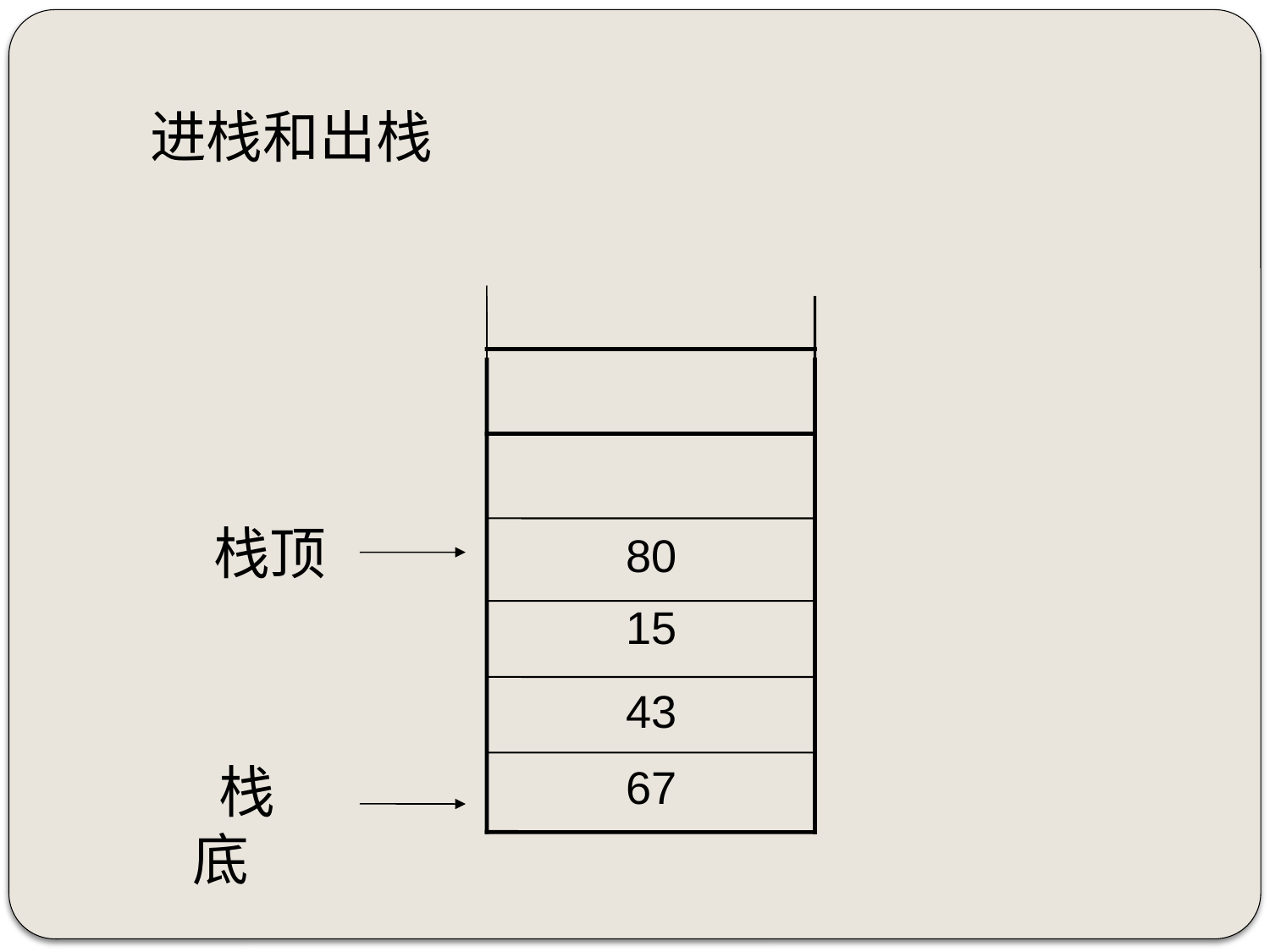

进栈和出栈

栈顶

          80

          15

          43

 栈底
          67